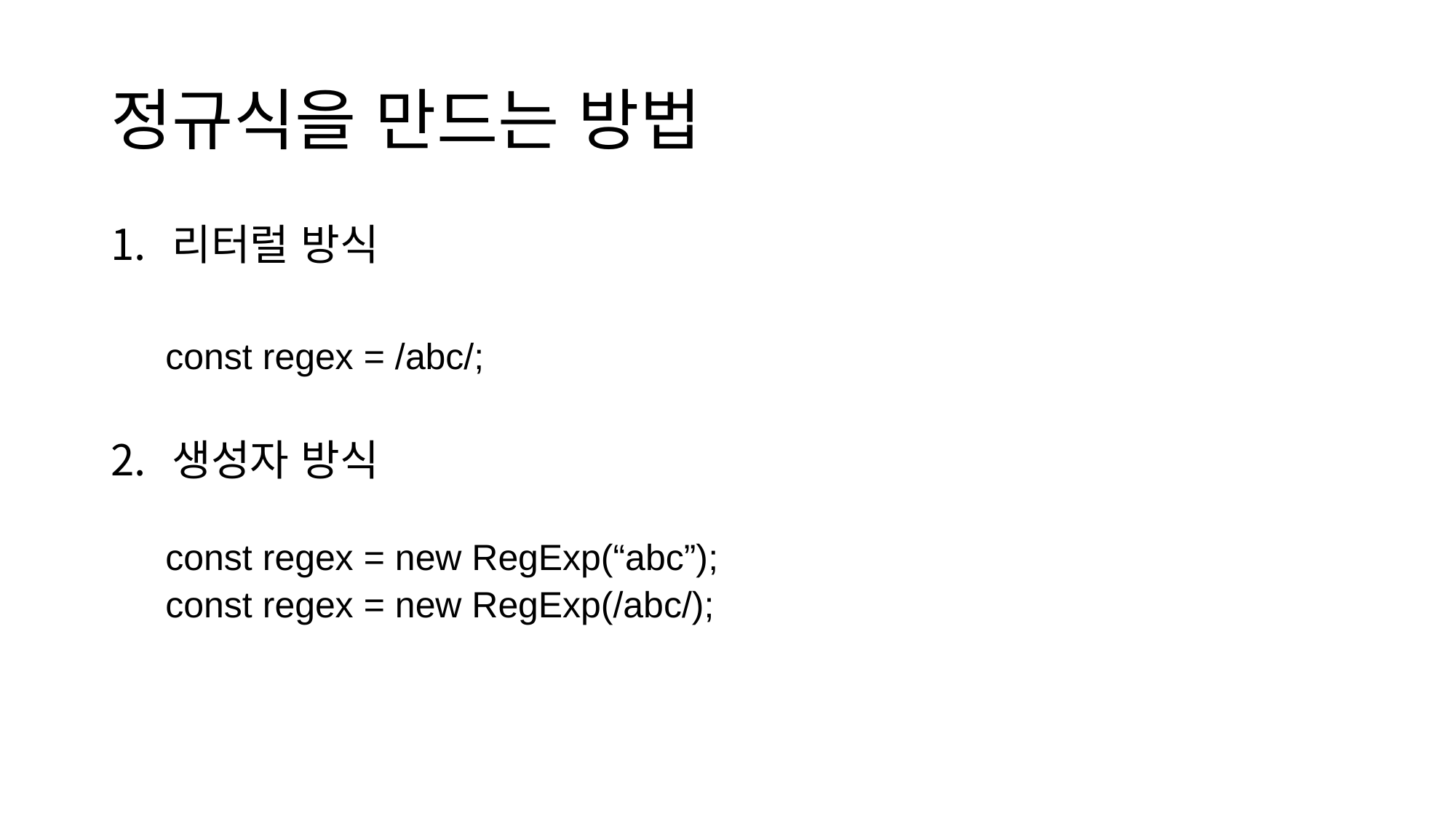

# 정규식을 만드는 방법
리터럴 방식

const regex = /abc/;

생성자 방식

const regex = new RegExp(“abc”);
const regex = new RegExp(/abc/);